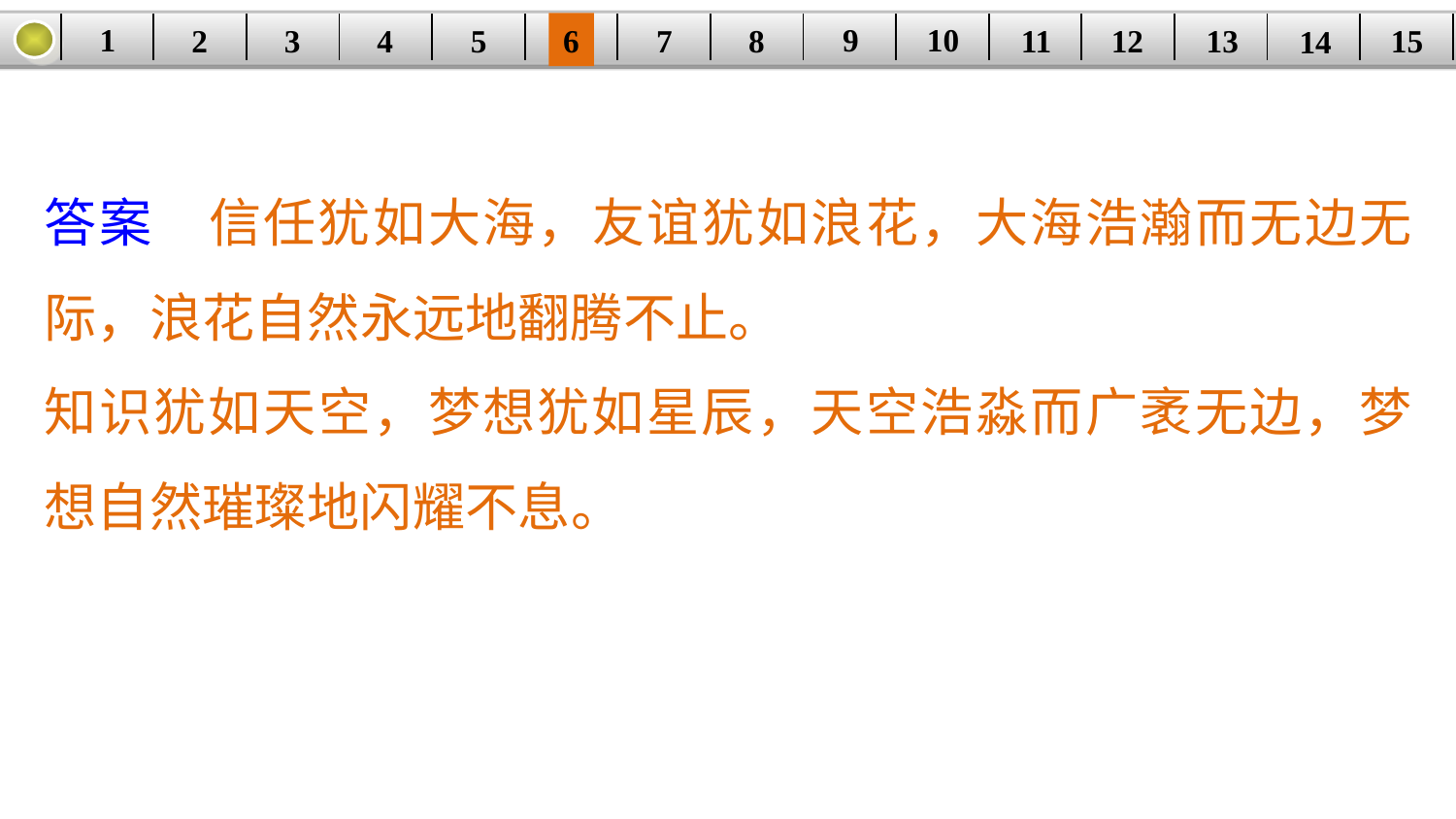

9
10
1
3
4
5
6
8
11
2
12
15
|  |  |  |  |  |  |  |  |  |  |  |  |  |  |  |
| --- | --- | --- | --- | --- | --- | --- | --- | --- | --- | --- | --- | --- | --- | --- |
7
13
14

答案　信任犹如大海，友谊犹如浪花，大海浩瀚而无边无际，浪花自然永远地翻腾不止。
知识犹如天空，梦想犹如星辰，天空浩淼而广袤无边，梦想自然璀璨地闪耀不息。